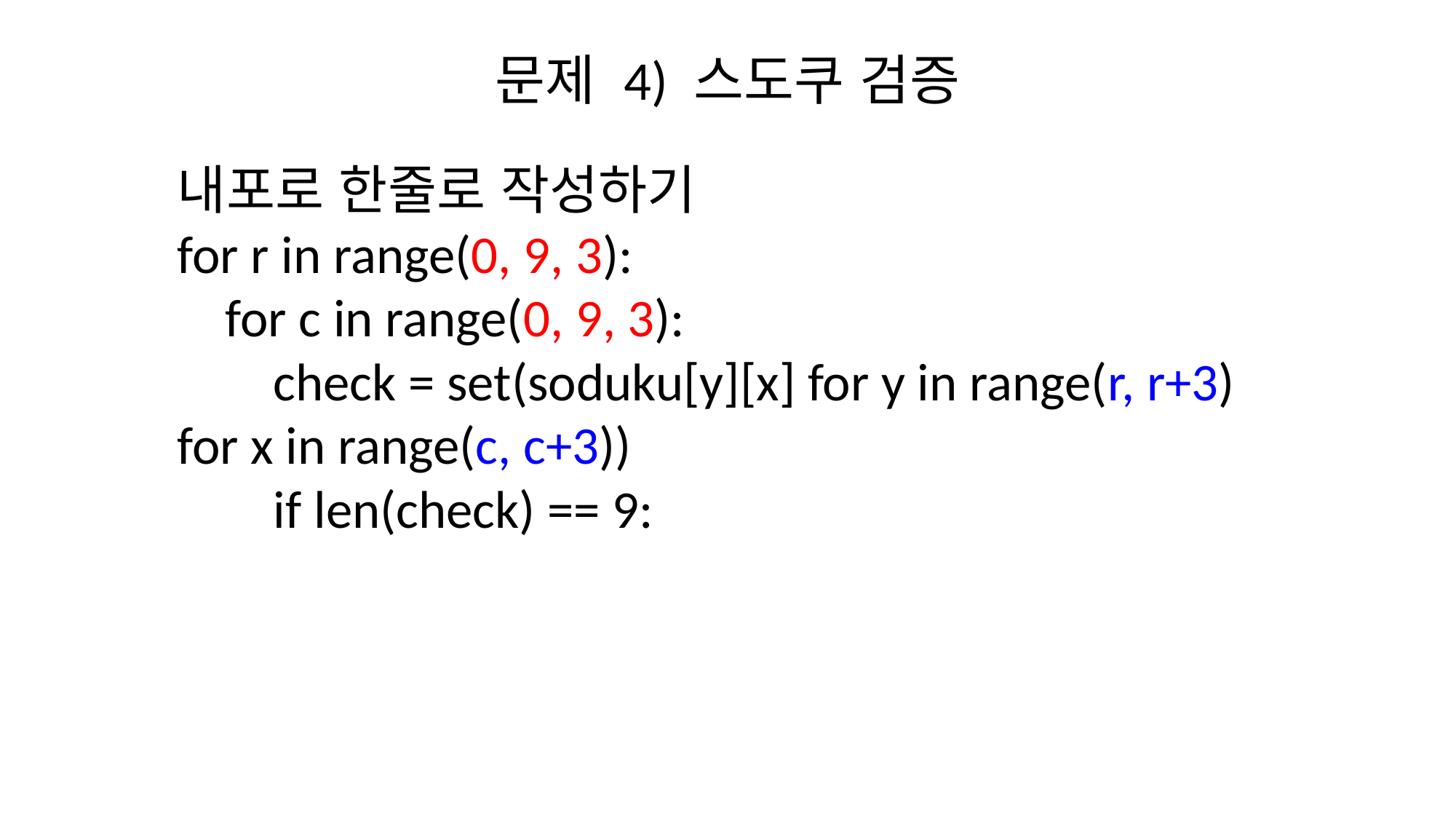

# 문제 4) 스도쿠 검증
내포로 한줄로 작성하기
for r in range(0, 9, 3):
    for c in range(0, 9, 3):
        check = set(soduku[y][x] for y in range(r, r+3) for x in range(c, c+3))
        if len(check) == 9: